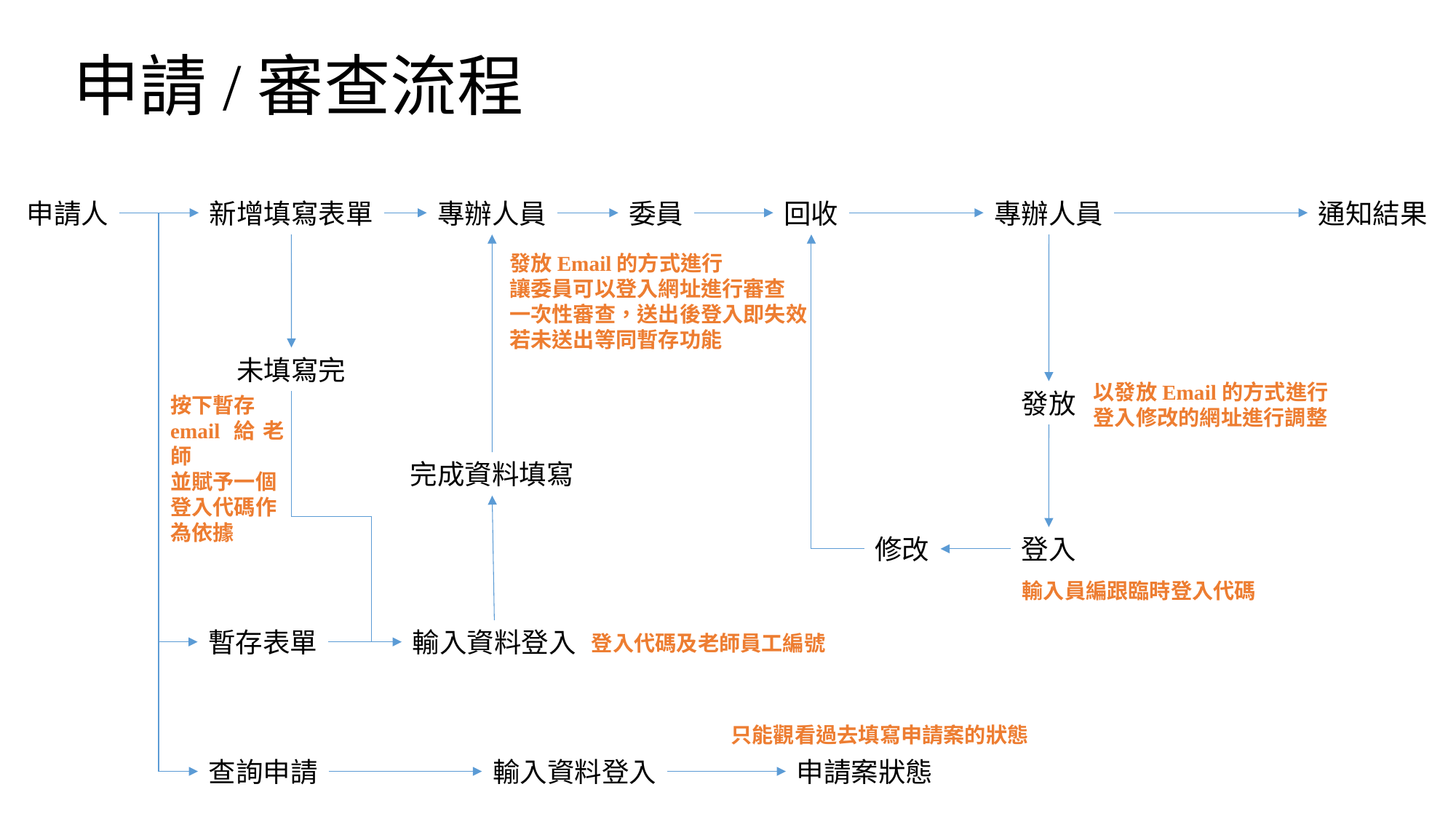

# 申請/審查流程
申請人
新增填寫表單
專辦人員
委員
回收
專辦人員
通知結果
發放Email的方式進行
讓委員可以登入網址進行審查
一次性審查，送出後登入即失效
若未送出等同暫存功能
未填寫完
以發放Email的方式進行
登入修改的網址進行調整
發放
按下暫存
email給老師
並賦予一個
登入代碼作
為依據
完成資料填寫
修改
登入
輸入員編跟臨時登入代碼
暫存表單
輸入資料登入
登入代碼及老師員工編號
只能觀看過去填寫申請案的狀態
查詢申請
輸入資料登入
申請案狀態